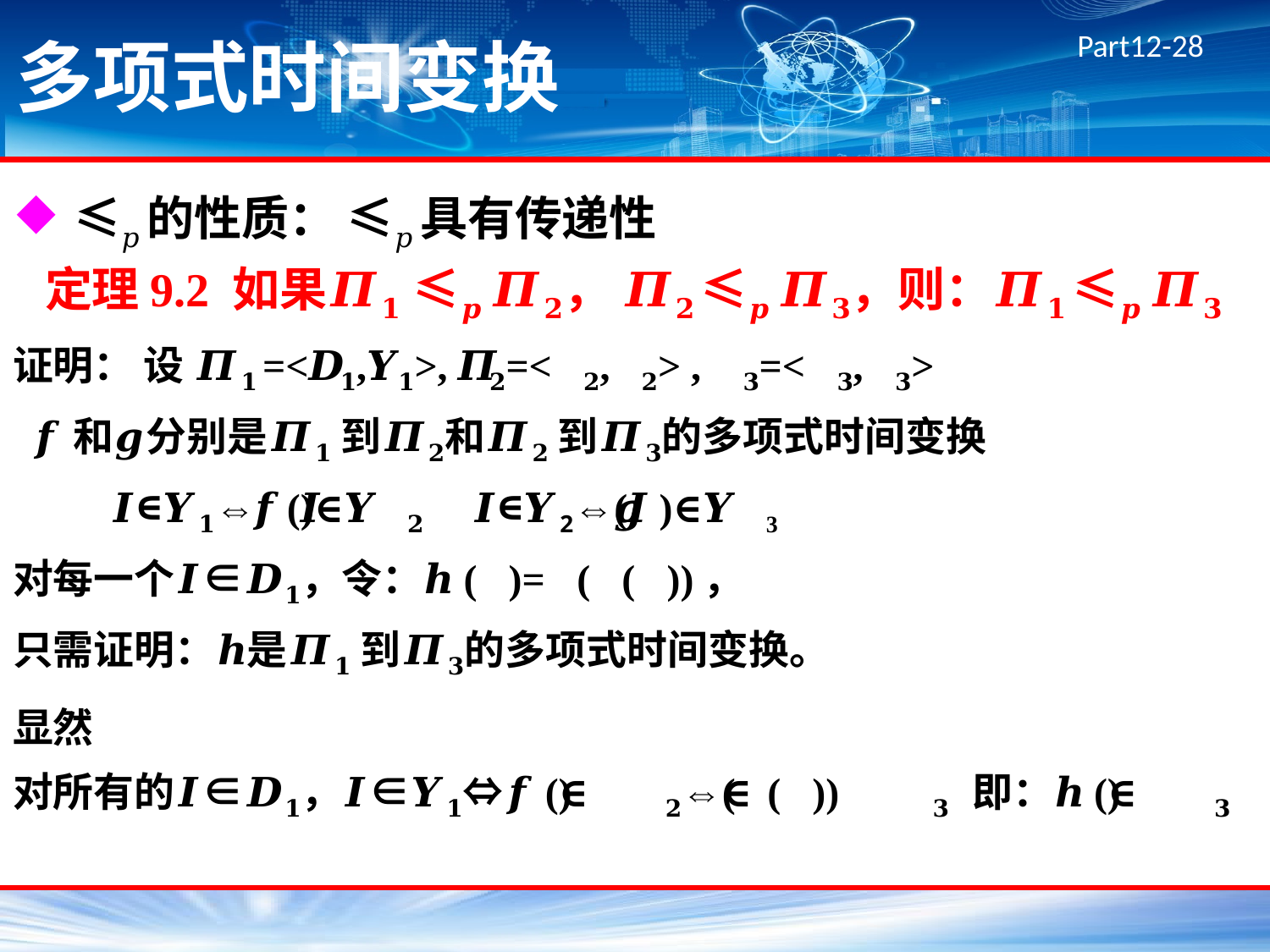

# 多项式时间变换
≤𝑝的性质： ≤𝑝 具有传递性
  定理9.2 如果𝜫𝟏  ≤𝒑 𝜫𝟐， 𝜫𝟐 ≤𝒑 𝜫𝟑，则：𝜫𝟏 ≤𝒑 𝜫𝟑
证明： 设 𝜫𝟏=<𝑫𝟏,𝒀𝟏>, 𝜫𝟐=<𝑫𝟐,𝒀𝟐> , 𝜫𝟑=<𝑫𝟑,𝒀𝟑>
  𝒇和𝒈分别是𝜫𝟏 到𝜫𝟐和𝜫𝟐 到𝜫𝟑的多项式时间变换
    𝑰∈𝒀𝟏⇔𝒇(𝑰)∈𝒀𝟐        𝑰∈𝒀2⇔𝒈(𝑰)∈𝒀3
对每一个𝑰∈𝑫𝟏，令：𝒉(𝑰)=𝒈(𝒇(𝑰))，
只需证明：𝒉是𝜫𝟏 到𝜫𝟑的多项式时间变换。
显然
对所有的𝑰∈𝑫𝟏，𝑰∈𝒀𝟏⇔𝒇(𝑰)∈𝒀𝟐⇔𝒈(𝒇(𝑰))∈𝒀𝟑   即：𝒉(𝑰)∈𝒀𝟑